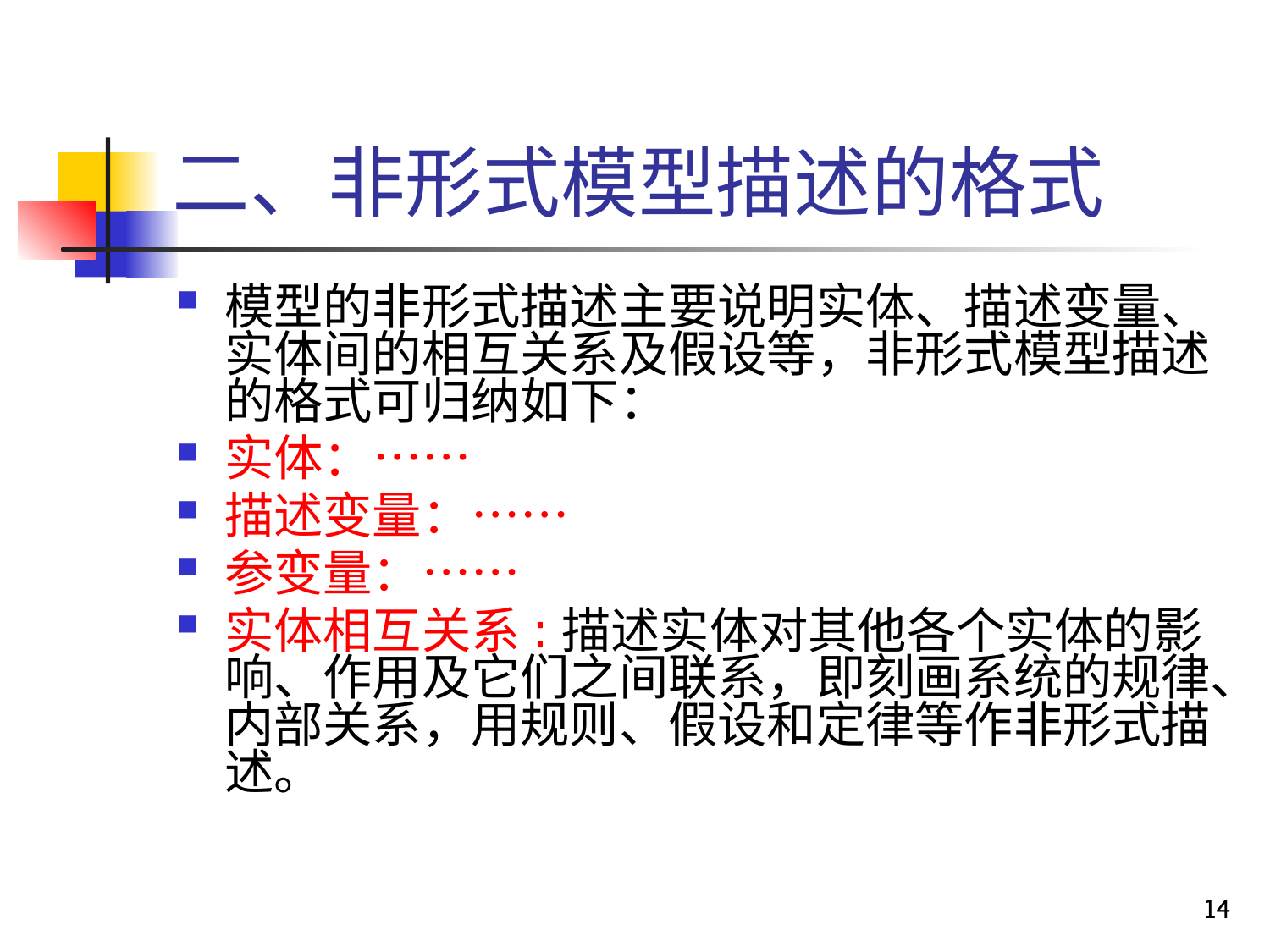

# 二、非形式模型描述的格式
模型的非形式描述主要说明实体、描述变量、实体间的相互关系及假设等，非形式模型描述的格式可归纳如下：
实体：……
描述变量：……
参变量：……
实体相互关系:描述实体对其他各个实体的影响、作用及它们之间联系，即刻画系统的规律、内部关系，用规则、假设和定律等作非形式描述。
14